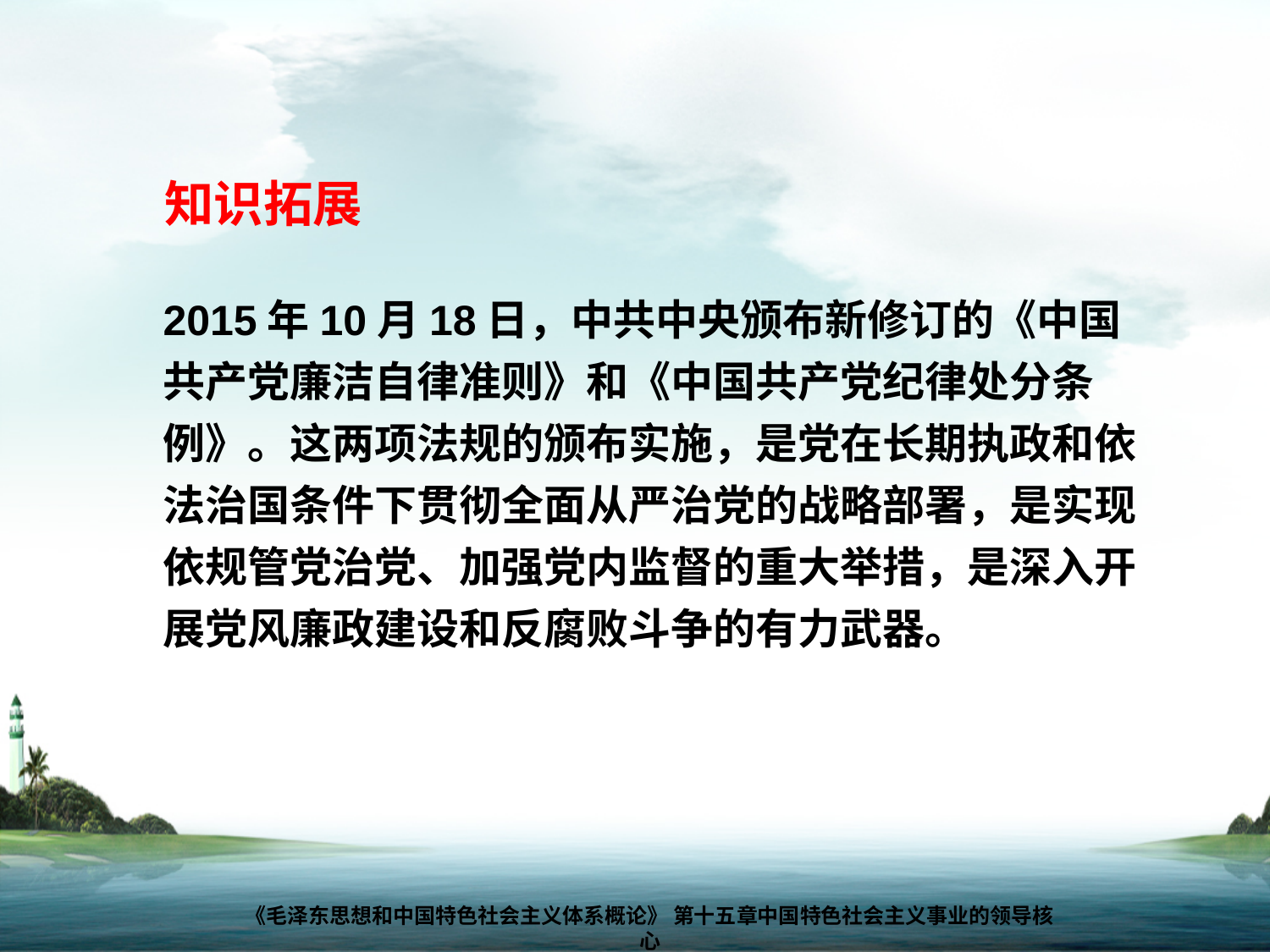

知识拓展
2015年10月18日，中共中央颁布新修订的《中国共产党廉洁自律准则》和《中国共产党纪律处分条例》。这两项法规的颁布实施，是党在长期执政和依法治国条件下贯彻全面从严治党的战略部署，是实现依规管党治党、加强党内监督的重大举措，是深入开展党风廉政建设和反腐败斗争的有力武器。
《毛泽东思想和中国特色社会主义体系概论》 第十五章中国特色社会主义事业的领导核心